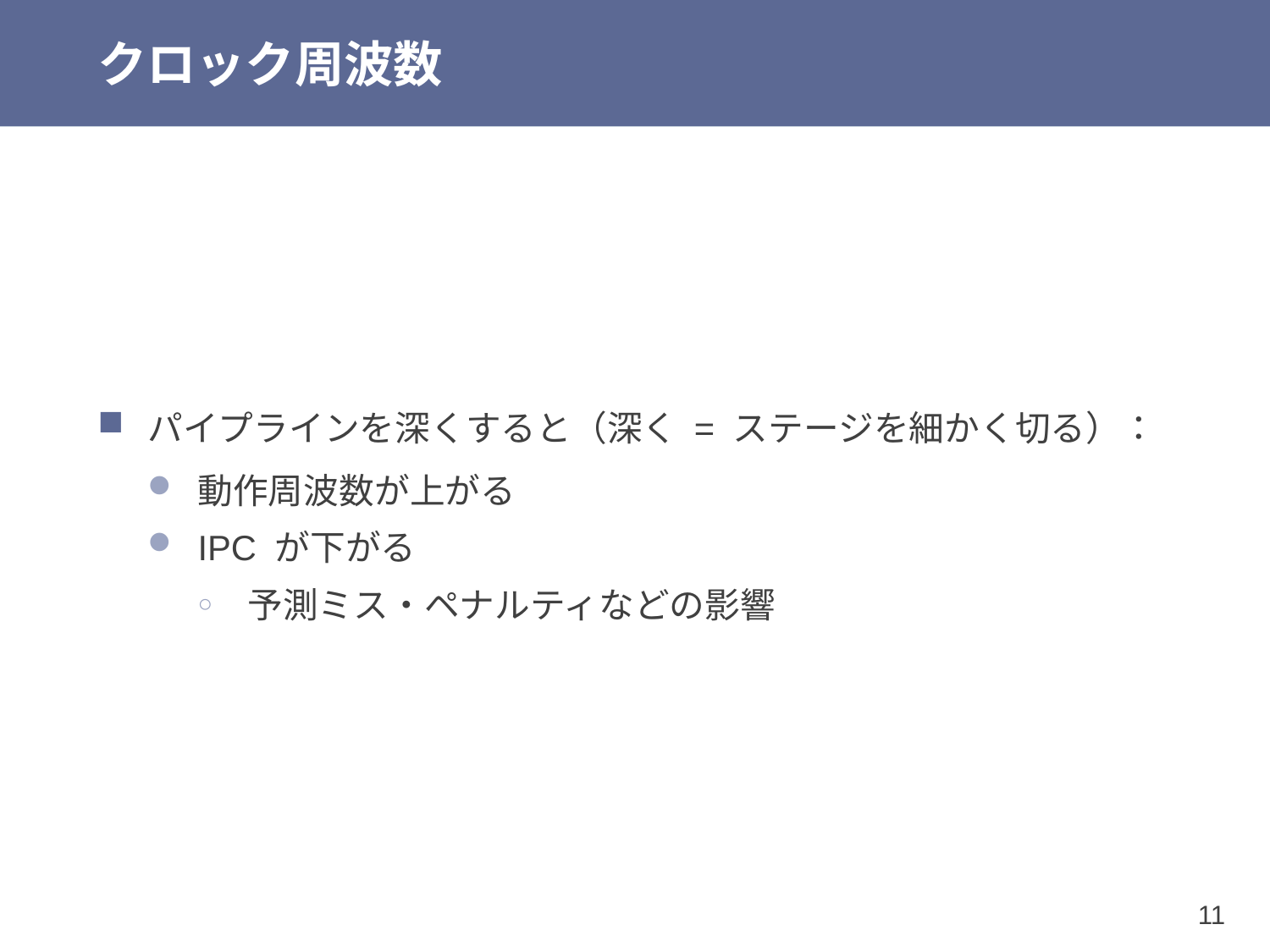

# クロック周波数
パイプラインを深くすると（深く = ステージを細かく切る）：
動作周波数が上がる
IPC が下がる
予測ミス・ペナルティなどの影響